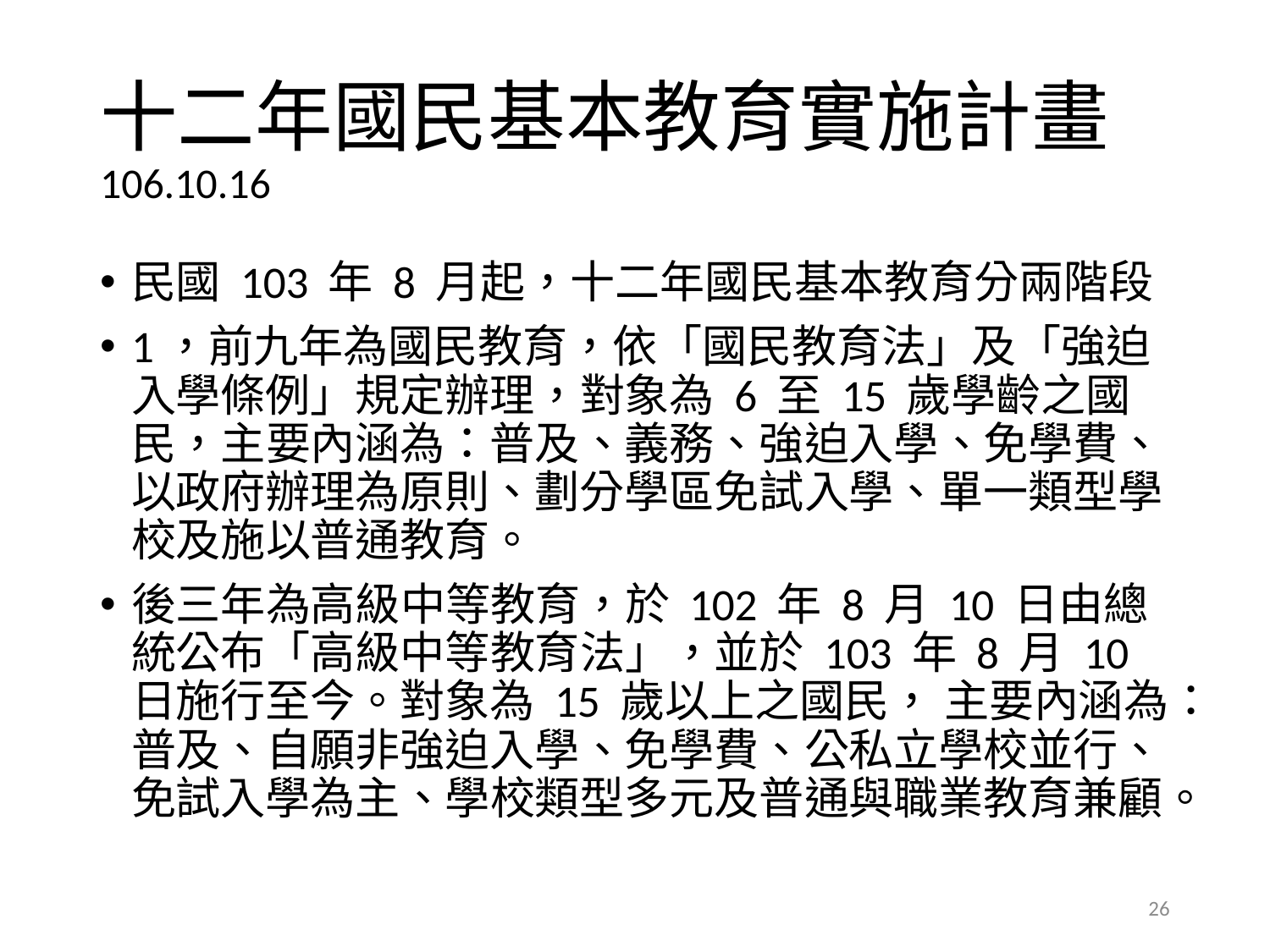

# 十二年國民基本教育實施計畫  106.10.16
民國 103 年 8 月起，十二年國民基本教育分兩階段
1，前九年為國民教育，依「國民教育法」及「強迫入學條例」規定辦理，對象為 6 至 15 歲學齡之國民，主要內涵為：普及、義務、強迫入學、免學費、以政府辦理為原則、劃分學區免試入學、單一類型學校及施以普通教育。
後三年為高級中等教育，於 102 年 8 月 10 日由總統公布「高級中等教育法」，並於 103 年 8 月 10 日施行至今。對象為 15 歲以上之國民， 主要內涵為：普及、自願非強迫入學、免學費、公私立學校並行、免試入學為主、學校類型多元及普通與職業教育兼顧。

26